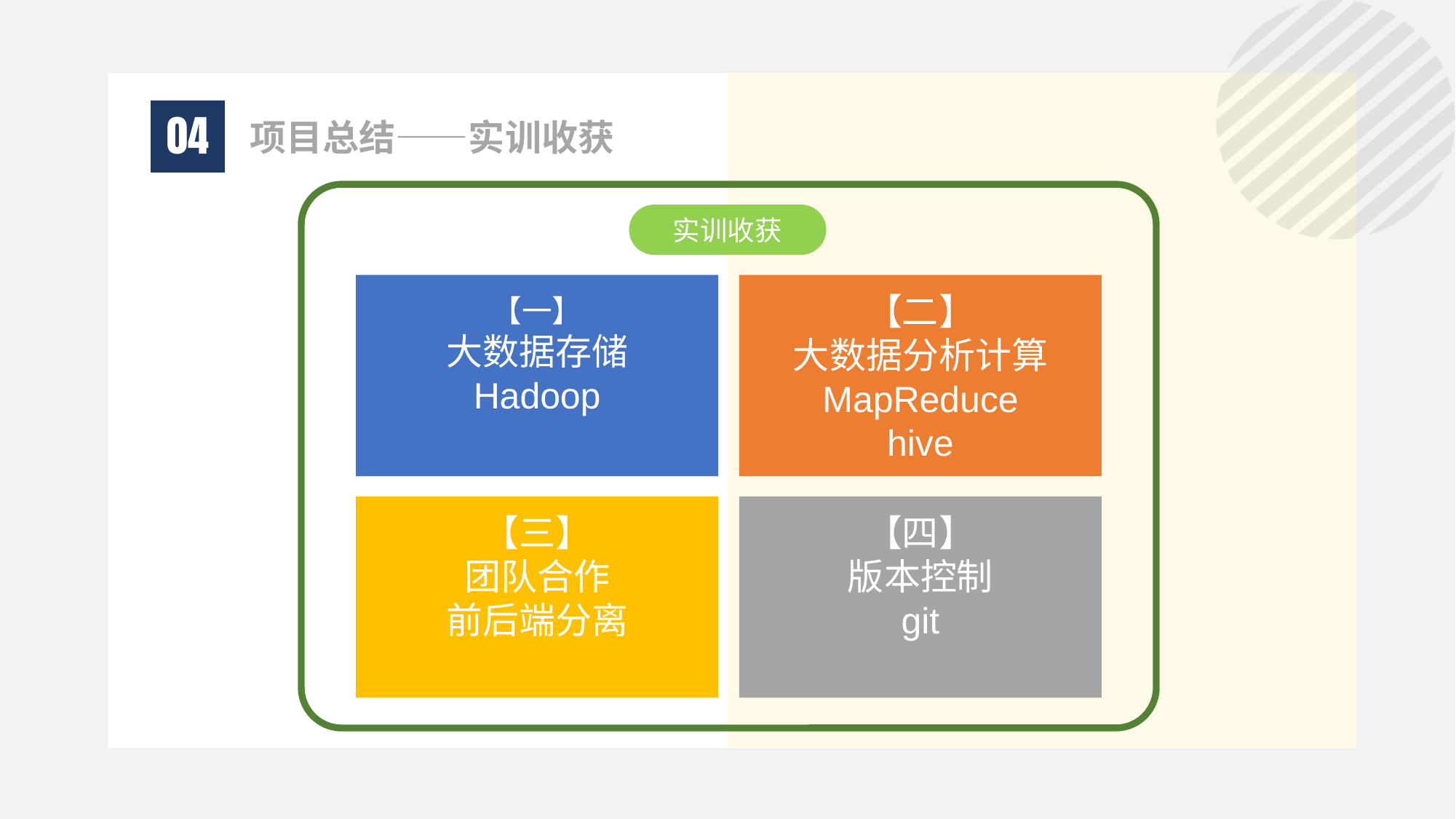

04
项目总结——实训收获

实训收获
【一】
大数据存储
Hadoop

【二】
大数据分析计算
MapReduce
hive
【三】
团队合作
前后端分离

【四】
版本控制
git